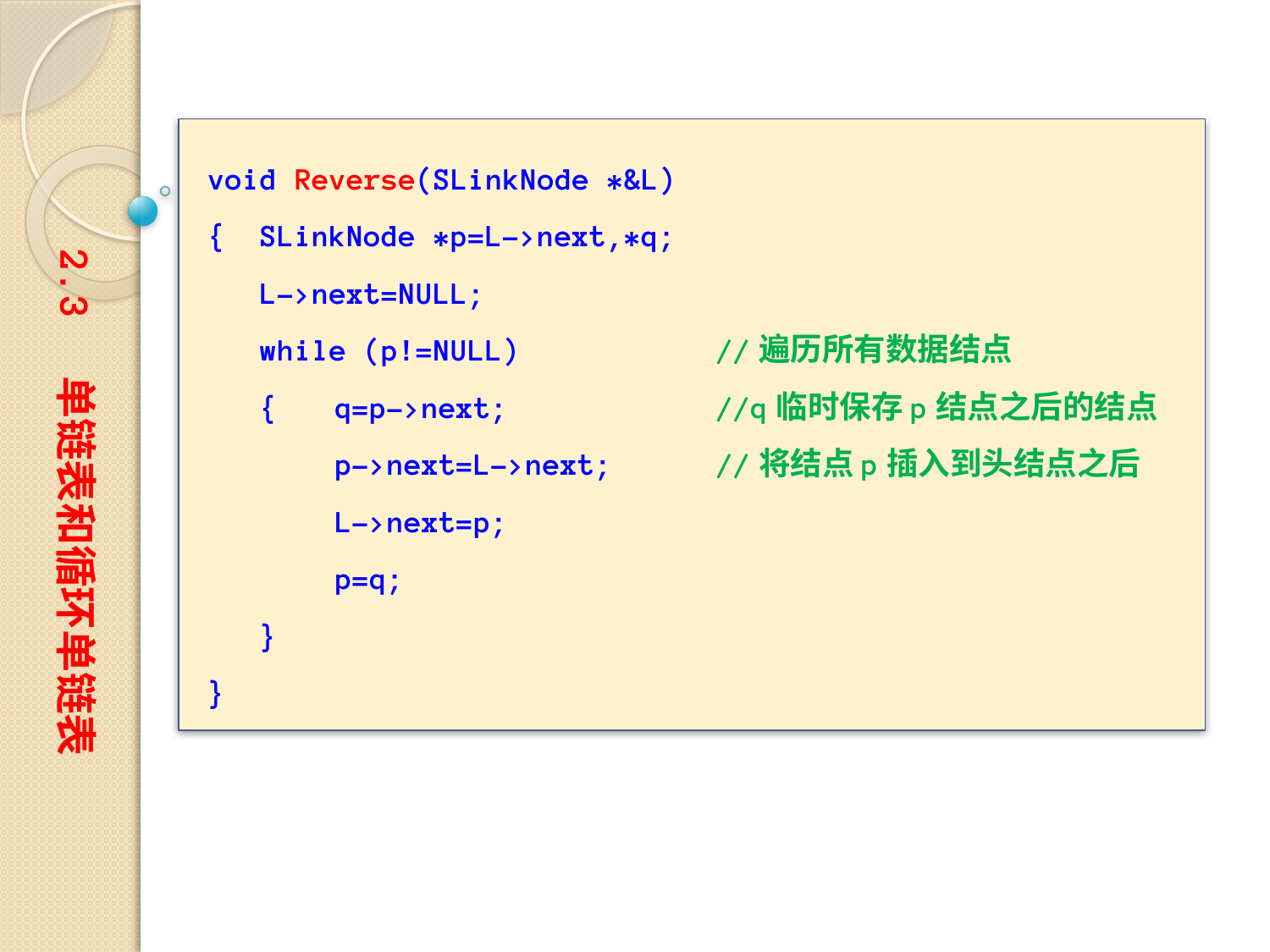

void Reverse(SLinkNode *&L)
{  SLinkNode *p=L->next,*q;
   L->next=NULL;
   while (p!=NULL)		//遍历所有数据结点
   {	q=p->next;		//q临时保存p结点之后的结点
	p->next=L->next;	//将结点p插入到头结点之后
	L->next=p;
	p=q;
   }
}
2.3  单链表和循环单链表